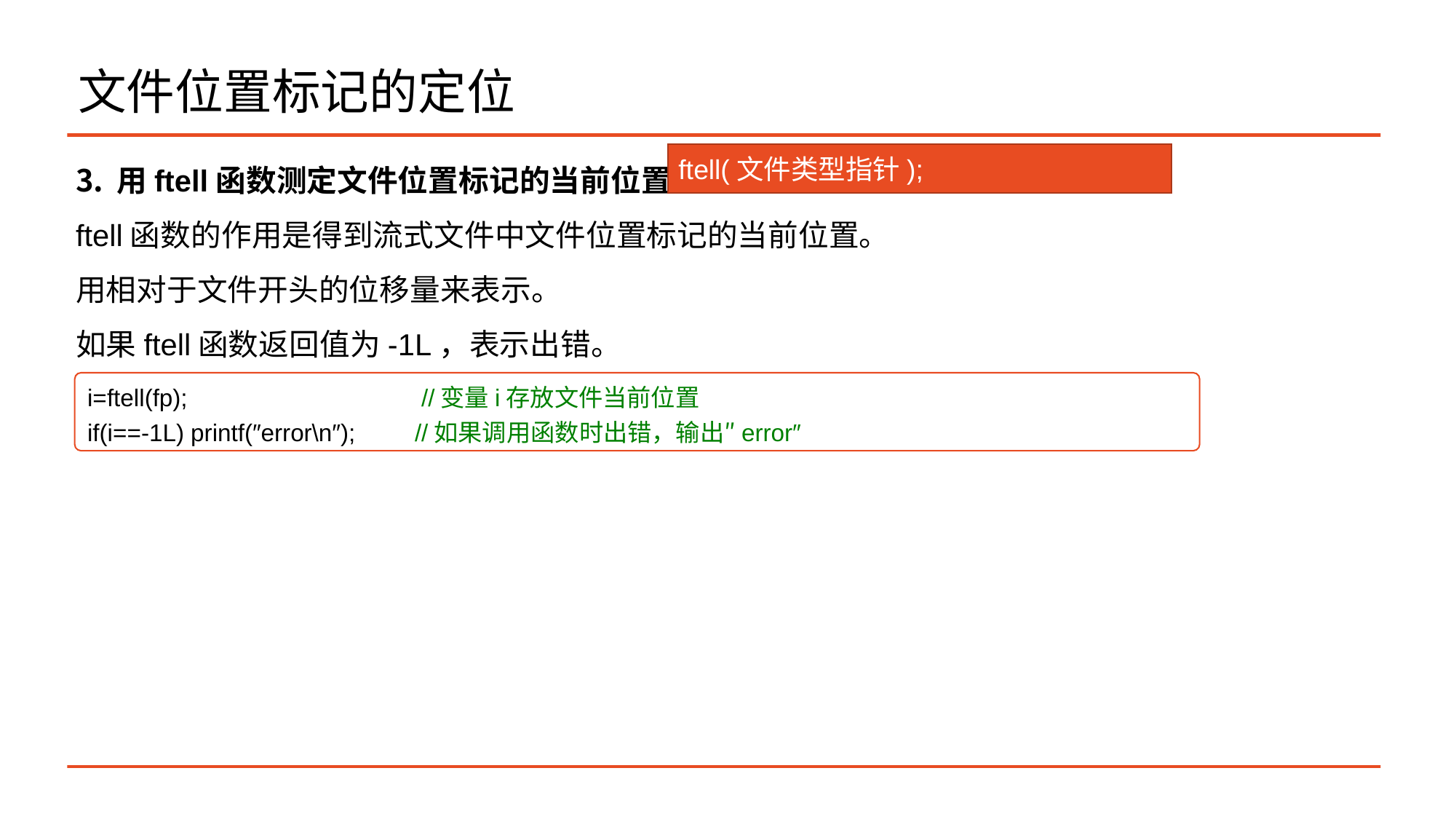

# 文件位置标记的定位
用ftell函数测定文件位置标记的当前位置
ftell函数的作用是得到流式文件中文件位置标记的当前位置。
用相对于文件开头的位移量来表示。
如果ftell函数返回值为-1L，表示出错。
ftell(文件类型指针);
i=ftell(fp);			 //变量i存放文件当前位置
if(i==-1L) printf(″error\n″); 	//如果调用函数时出错，输出″error″